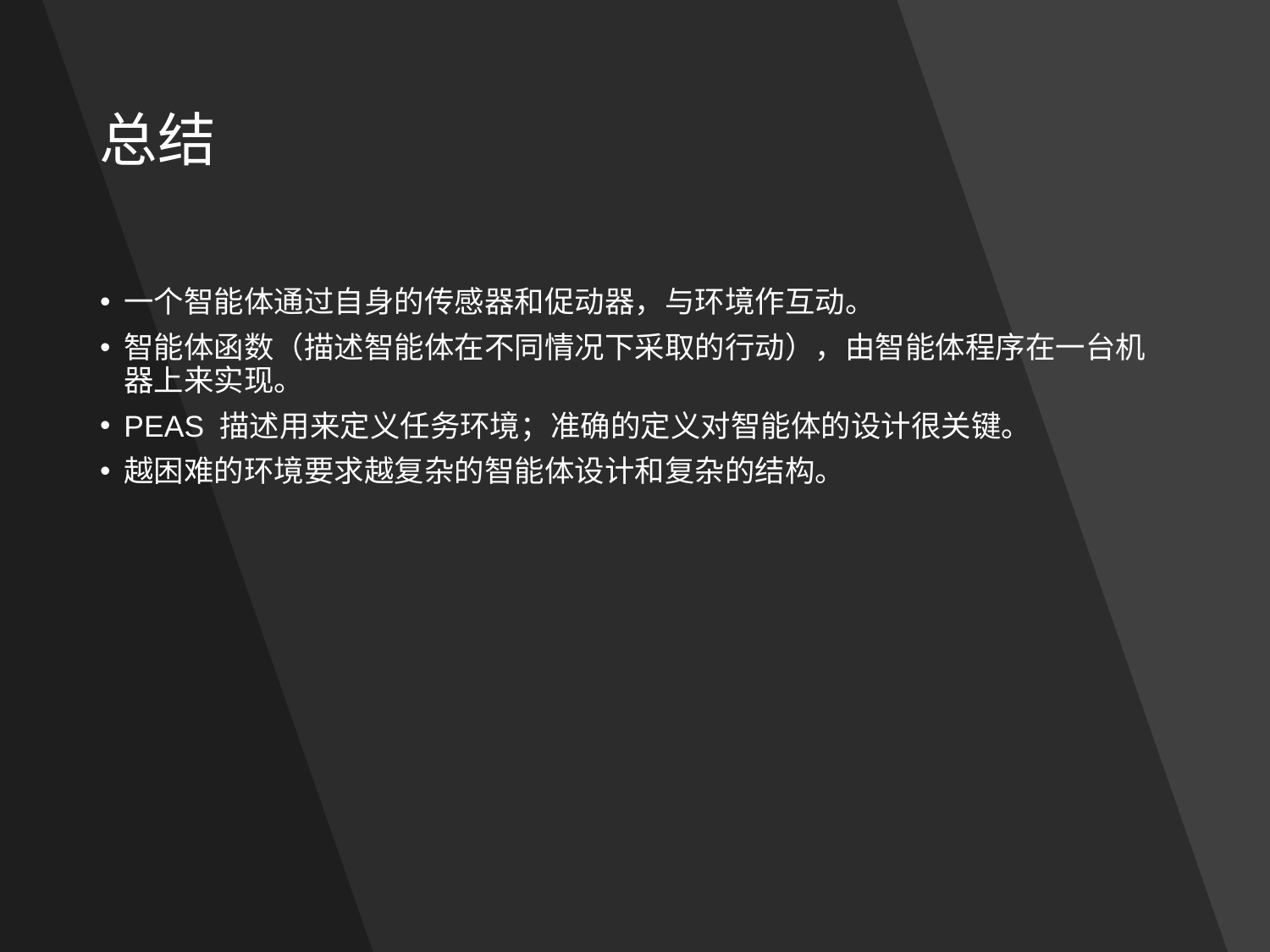

# 总结
一个智能体通过自身的传感器和促动器，与环境作互动。
智能体函数（描述智能体在不同情况下采取的行动），由智能体程序在一台机器上来实现。
PEAS 描述用来定义任务环境；准确的定义对智能体的设计很关键。
越困难的环境要求越复杂的智能体设计和复杂的结构。